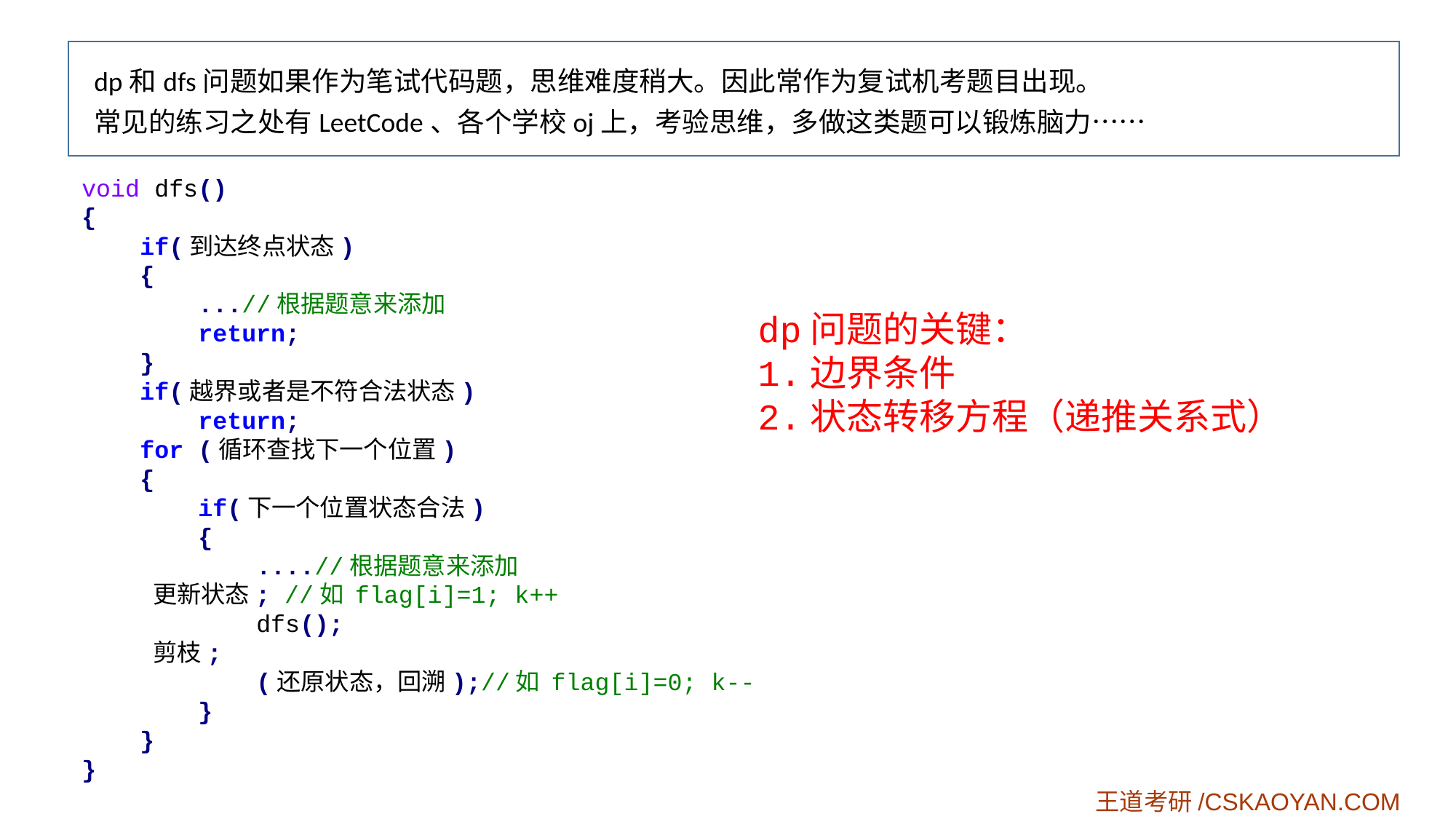

dp和dfs问题如果作为笔试代码题，思维难度稍大。因此常作为复试机考题目出现。
常见的练习之处有LeetCode、各个学校oj上，考验思维，多做这类题可以锻炼脑力……

void dfs()
{
    if(到达终点状态)
    {
        ...//根据题意来添加
        return;
    }
    if(越界或者是不符合法状态)
        return;
    for (循环查找下一个位置)
    {
        if(下一个位置状态合法)
        {
            ....//根据题意来添加
            更新状态; //如 flag[i]=1; k++
            dfs();
            剪枝;
            (还原状态，回溯);//如 flag[i]=0; k--
        }
    }
}
dp问题的关键：
1.边界条件
2.状态转移方程（递推关系式）
王道考研/CSKAOYAN.COM